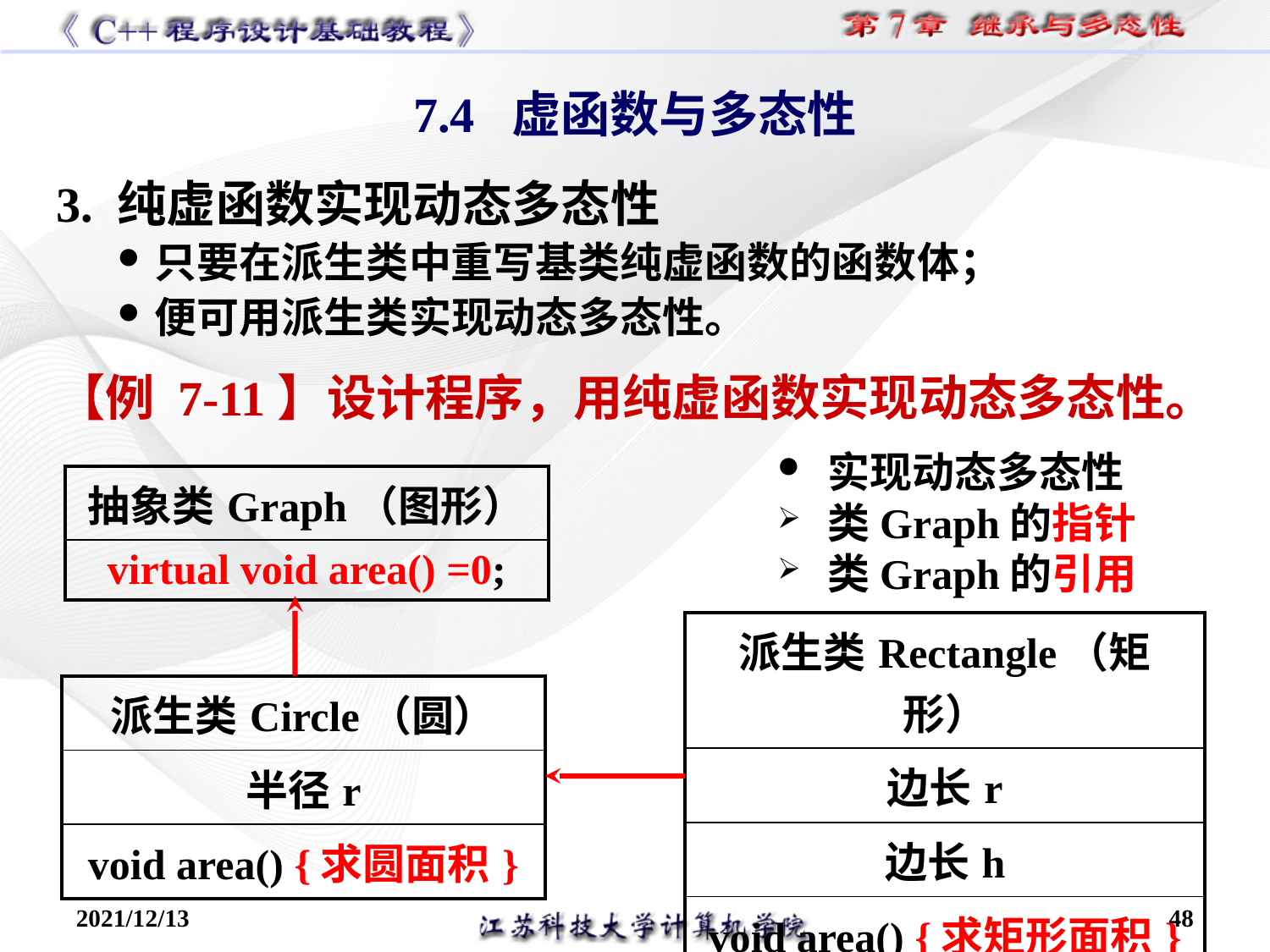

3. 纯虚函数实现动态多态性
只要在派生类中重写基类纯虚函数的函数体；
便可用派生类实现动态多态性。
【例 7-11】设计程序，用纯虚函数实现动态多态性。
7.4  虚函数与多态性
 实现动态多态性
 类Graph的指针
 类Graph的引用
| 抽象类Graph（图形） |
| --- |
| virtual void area() =0; |

| 派生类Rectangle（矩形） |
| --- |
| 边长r |
| 边长h |
| void area() {求矩形面积} |
| 派生类Circle（圆） |
| --- |
| 半径r |
| void area() {求圆面积} |